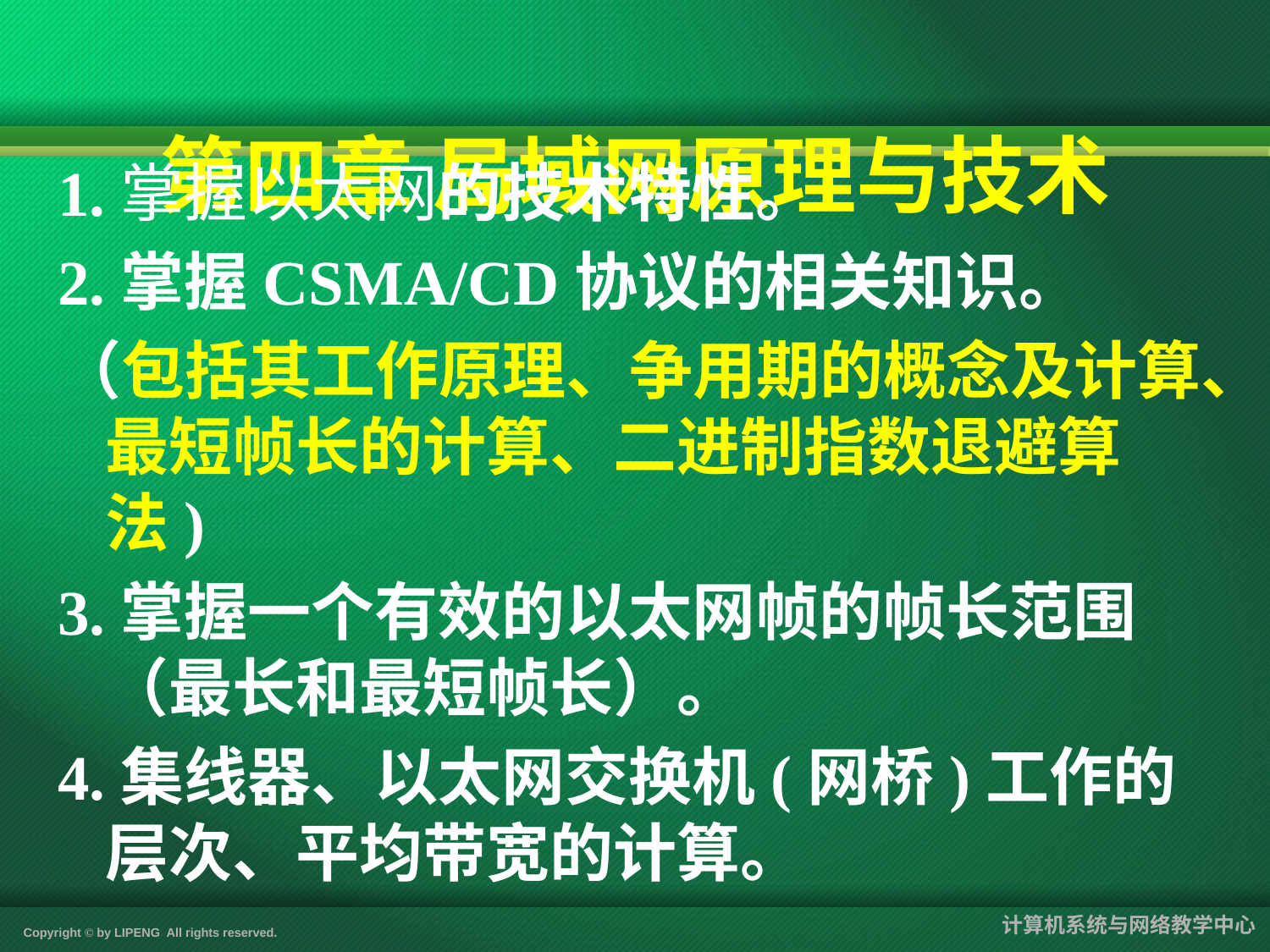

# 第四章 局域网原理与技术
1.掌握以太网的技术特性。
2.掌握CSMA/CD协议的相关知识。
（包括其工作原理、争用期的概念及计算、最短帧长的计算、二进制指数退避算法)
3.掌握一个有效的以太网帧的帧长范围（最长和最短帧长）。
4.集线器、以太网交换机(网桥)工作的层次、平均带宽的计算。